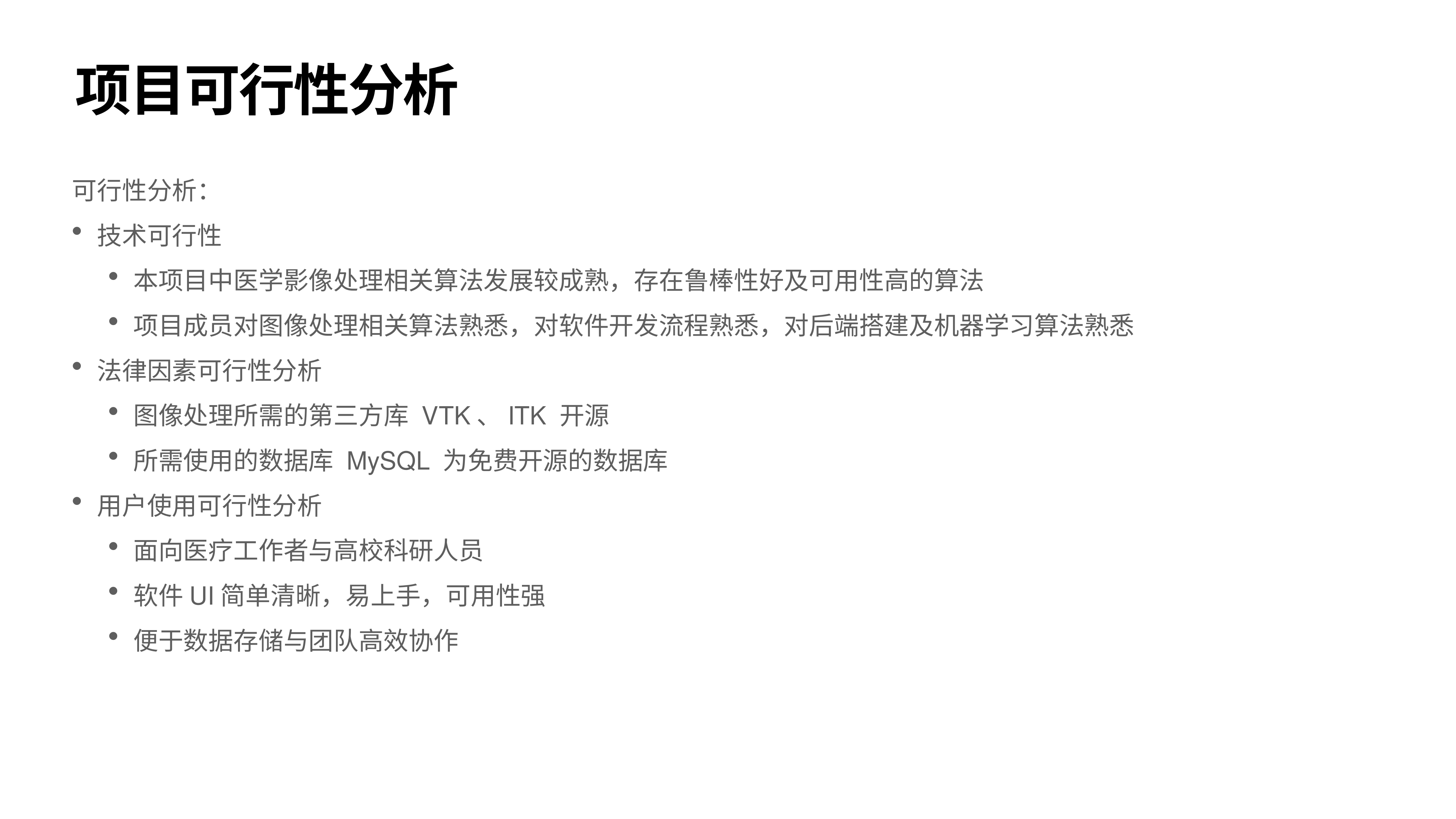

# 项目可行性分析
可行性分析：
技术可行性
本项目中医学影像处理相关算法发展较成熟，存在鲁棒性好及可用性高的算法
项目成员对图像处理相关算法熟悉，对软件开发流程熟悉，对后端搭建及机器学习算法熟悉
法律因素可行性分析
图像处理所需的第三方库 VTK、ITK 开源
所需使用的数据库 MySQL 为免费开源的数据库
用户使用可行性分析
面向医疗工作者与高校科研人员
软件UI简单清晰，易上手，可用性强
便于数据存储与团队高效协作